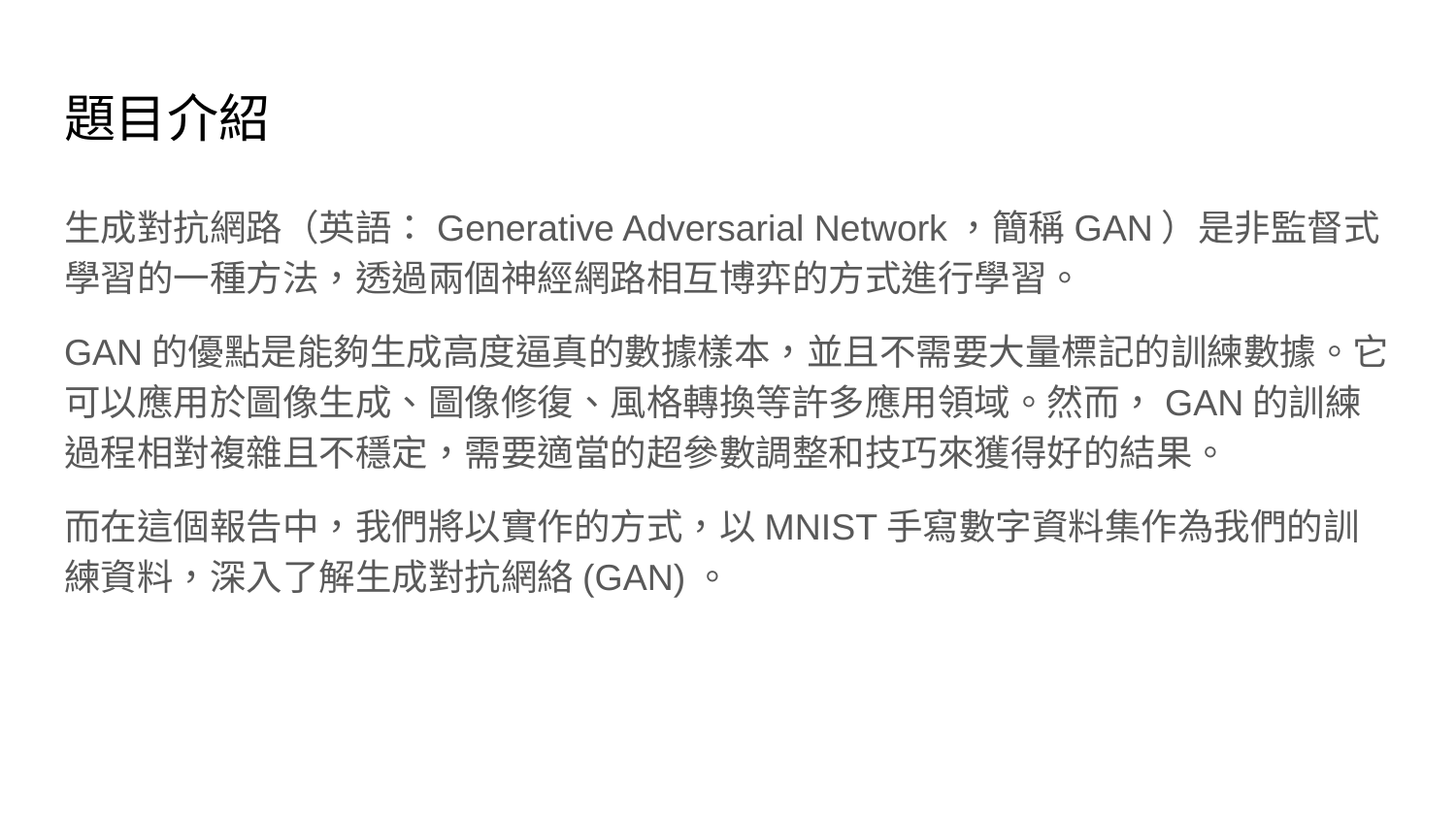

# 題目介紹
生成對抗網路（英語：Generative Adversarial Network，簡稱GAN）是非監督式學習的一種方法，透過兩個神經網路相互博弈的方式進行學習。
GAN的優點是能夠生成高度逼真的數據樣本，並且不需要大量標記的訓練數據。它可以應用於圖像生成、圖像修復、風格轉換等許多應用領域。然而，GAN的訓練過程相對複雜且不穩定，需要適當的超參數調整和技巧來獲得好的結果。
而在這個報告中，我們將以實作的方式，以MNIST手寫數字資料集作為我們的訓練資料，深入了解生成對抗網絡(GAN)。